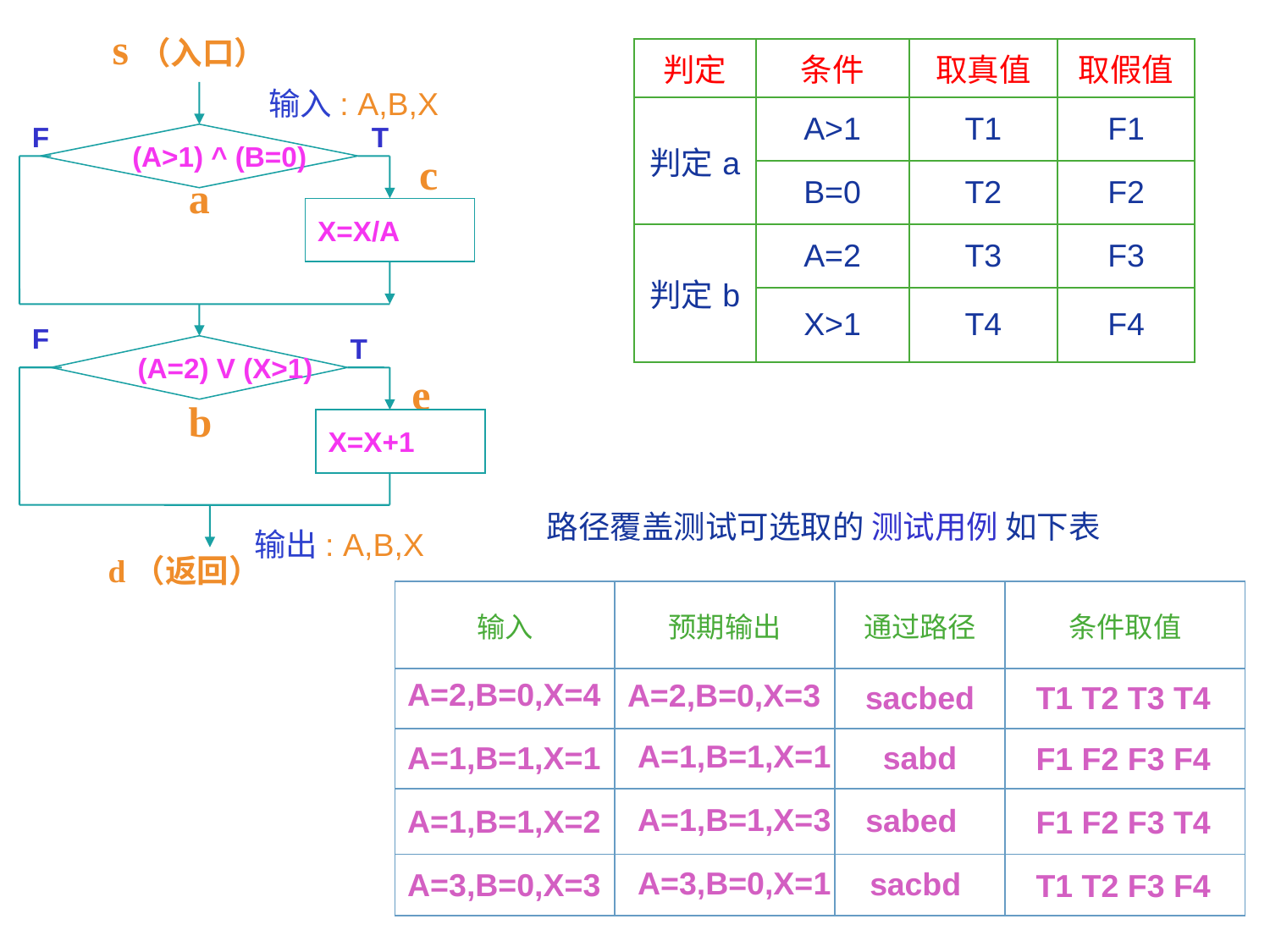

s（入口）

T
F
(A>1) ^ (B=0)

X=X/A

F
T
(A=2) V (X>1)

X=X+1

c
a
e
b
d（返回）
输入: A,B,X
输出: A,B,X
| 判定 | 条件 | 取真值 | 取假值 |
| --- | --- | --- | --- |
| 判定a | A>1 | T1 | F1 |
|  | B=0 | T2 | F2 |
| 判定b | A=2 | T3 | F3 |
|  | X>1 | T4 | F4 |
   路径覆盖测试可选取的 测试用例 如下表
| 输入 | 预期输出 | 通过路径 | 条件取值 |
| --- | --- | --- | --- |
|  |  | sacbed |  |
|  |  | sabd |  |
|  |  | sabed |  |
|  |  | sacbd |  |
A=2,B=0,X=4
A=2,B=0,X=3
T1 T2 T3 T4
F1 F2 F3 F4
A=1,B=1,X=1
A=1,B=1,X=1
F1 F2 F3 T4
A=1,B=1,X=3
A=1,B=1,X=2
T1 T2 F3 F4
A=3,B=0,X=1
A=3,B=0,X=3